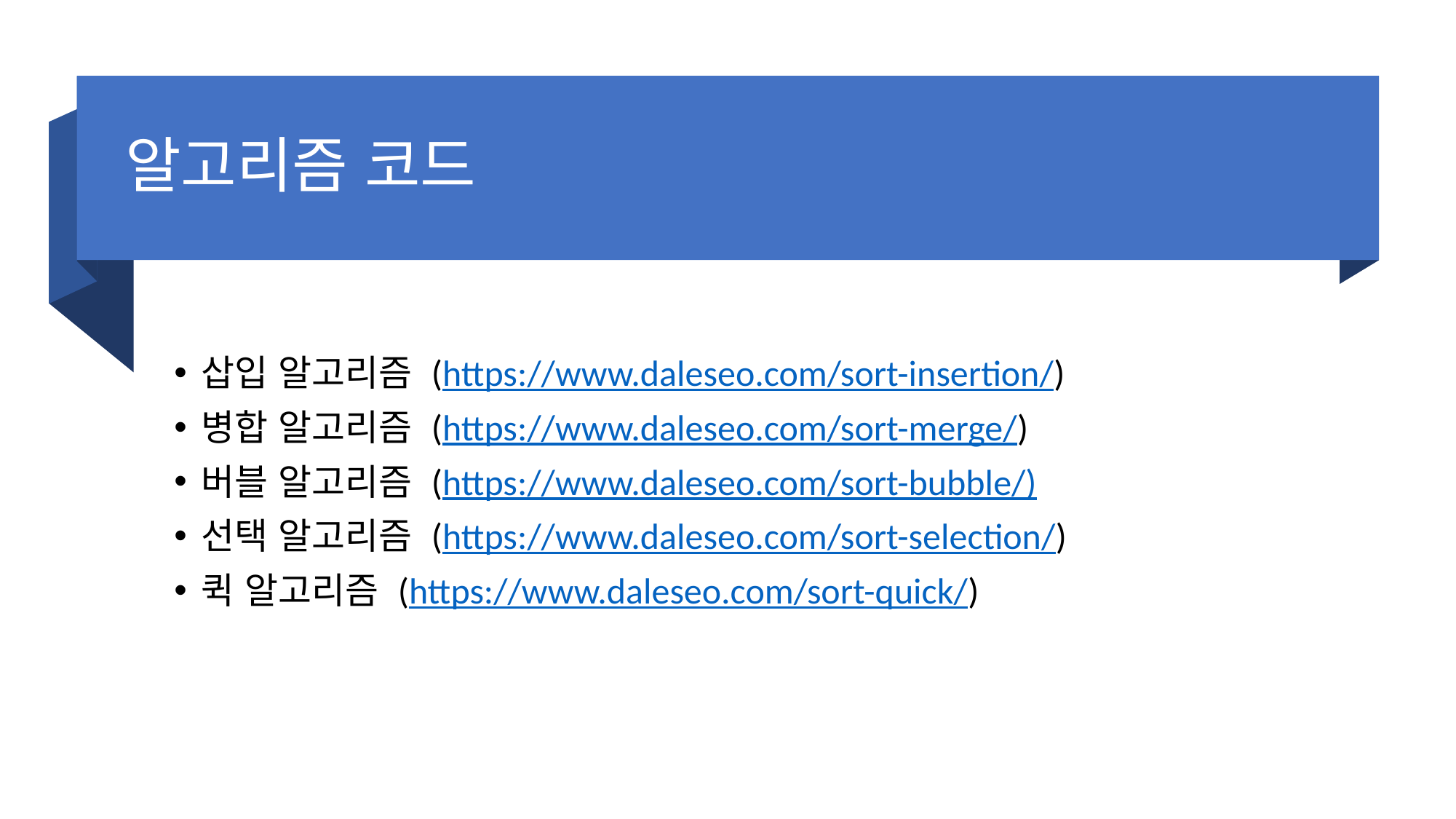

# 알고리즘 코드

삽입 알고리즘 (https://www.daleseo.com/sort-insertion/)
병합 알고리즘 (https://www.daleseo.com/sort-merge/)
버블 알고리즘 (https://www.daleseo.com/sort-bubble/)
선택 알고리즘 (https://www.daleseo.com/sort-selection/)
퀵 알고리즘 (https://www.daleseo.com/sort-quick/)